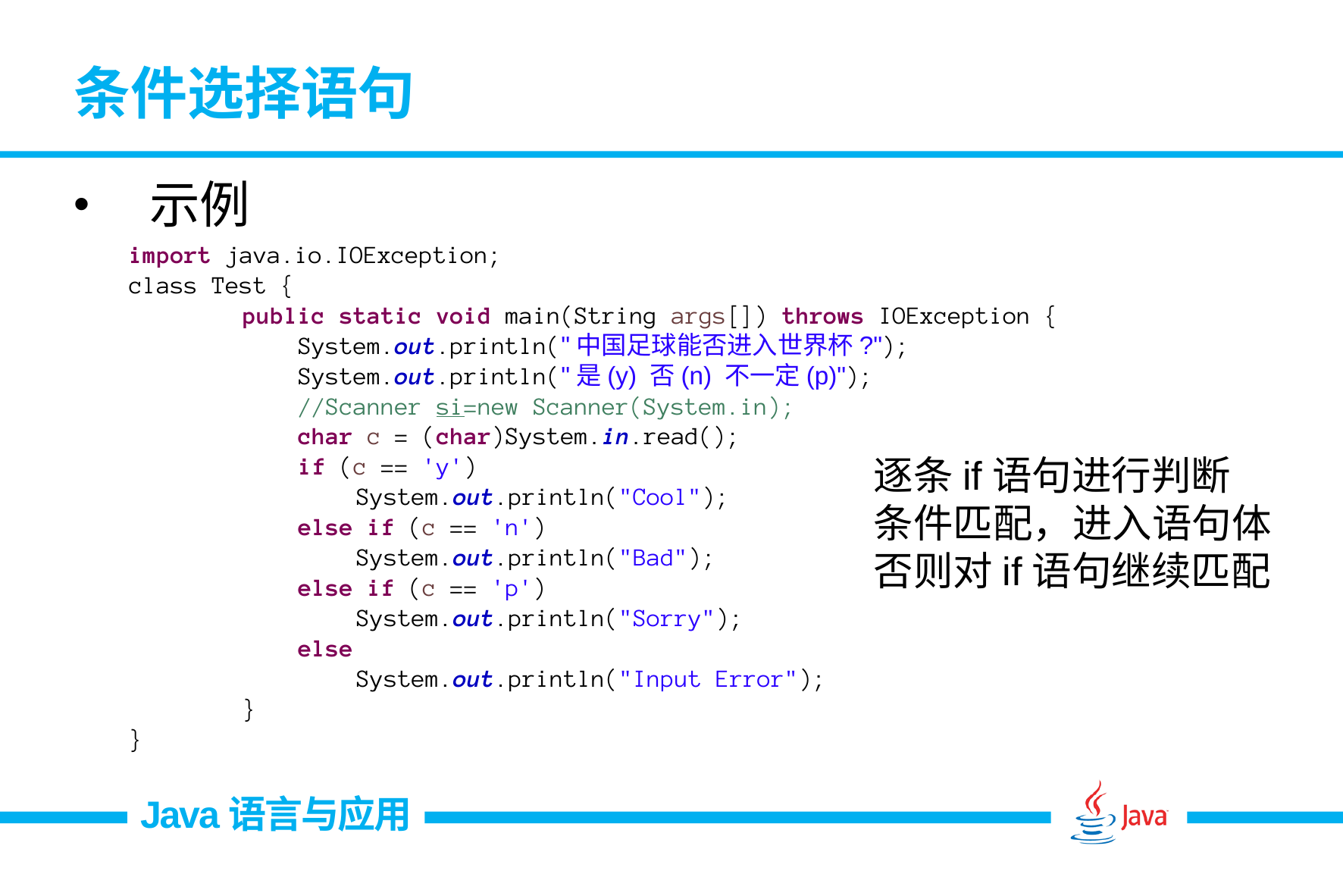

# 条件选择语句
示例

import java.io.IOException;class Test {	public static void main(String args[]) throws IOException {	    System.out.println("中国足球能否进入世界杯?");	    System.out.println("是(y) 否(n) 不一定(p)");	    //Scanner si=new Scanner(System.in);	    char c = (char)System.in.read();	    if (c == 'y')			        		    	System.out.println("Cool");	    else if (c == 'n')	    	System.out.println("Bad");	    else if (c == 'p')		System.out.println("Sorry");	    else 		System.out.println("Input Error");	}}
逐条if语句进行判断
条件匹配，进入语句体
否则对if语句继续匹配